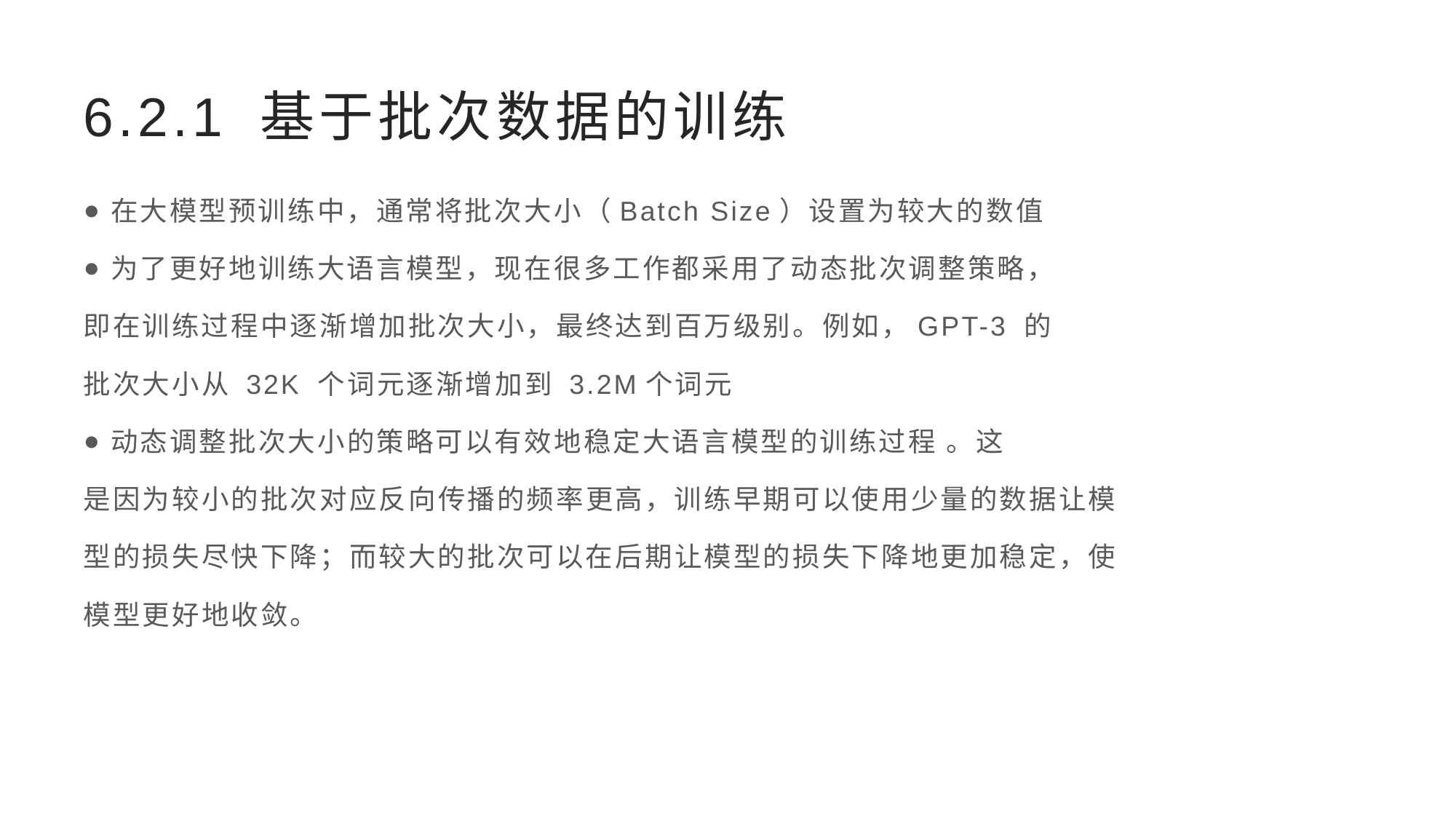

# 6.2.1 基于批次数据的训练
在大模型预训练中，通常将批次大小（Batch Size）设置为较大的数值
为了更好地训练大语言模型，现在很多工作都采用了动态批次调整策略，
即在训练过程中逐渐增加批次大小，最终达到百万级别。例如，GPT-3 的
批次大小从 32K 个词元逐渐增加到 3.2M个词元
动态调整批次大小的策略可以有效地稳定大语言模型的训练过程 。这
是因为较小的批次对应反向传播的频率更高，训练早期可以使用少量的数据让模
型的损失尽快下降；而较大的批次可以在后期让模型的损失下降地更加稳定，使
模型更好地收敛。